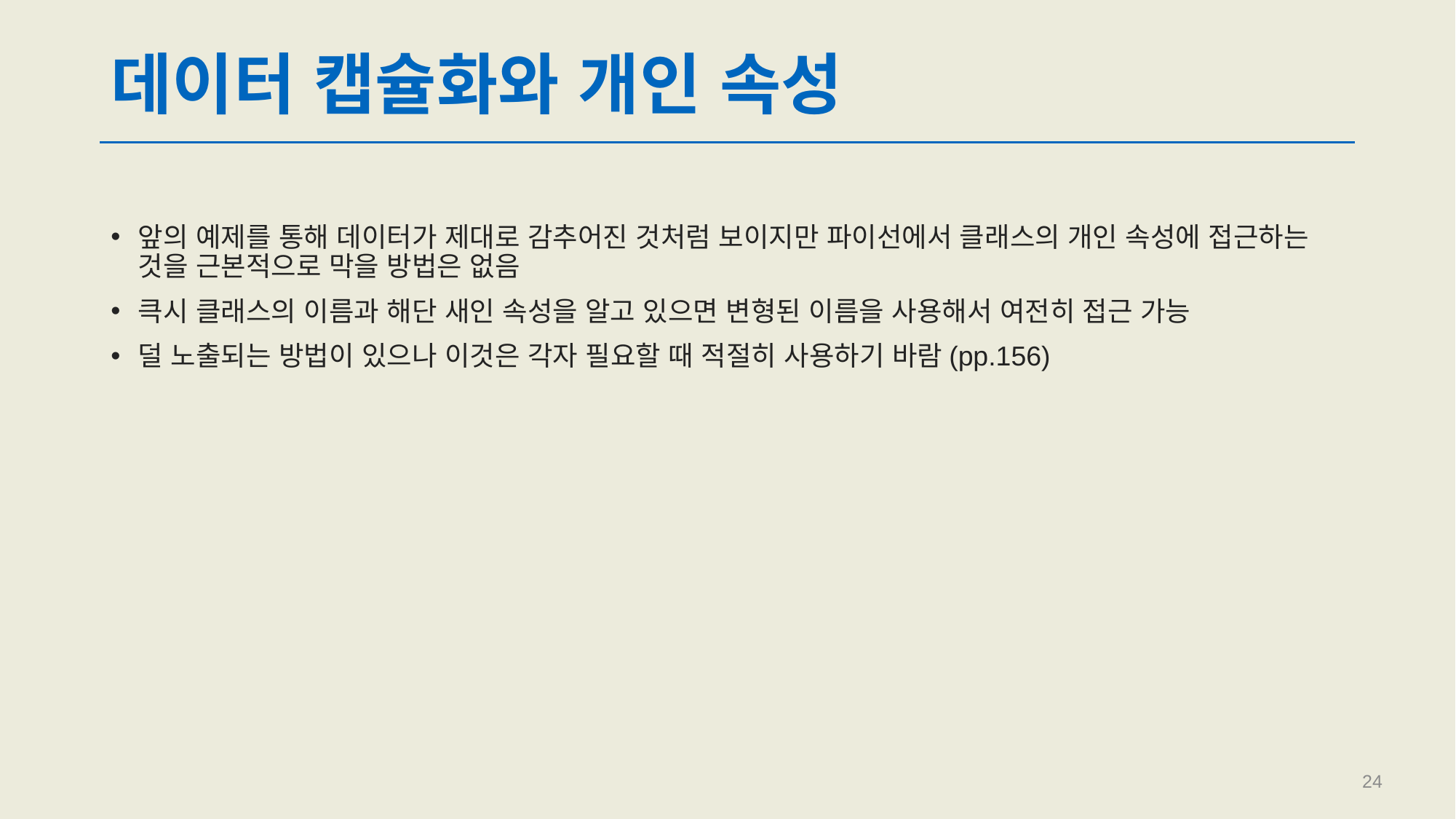

# 데이터 캡슐화와 개인 속성
앞의 예제를 통해 데이터가 제대로 감추어진 것처럼 보이지만 파이선에서 클래스의 개인 속성에 접근하는 것을 근본적으로 막을 방법은 없음
큭시 클래스의 이름과 해단 새인 속성을 알고 있으면 변형된 이름을 사용해서 여전히 접근 가능
덜 노출되는 방법이 있으나 이것은 각자 필요할 때 적절히 사용하기 바람(pp.156)
24